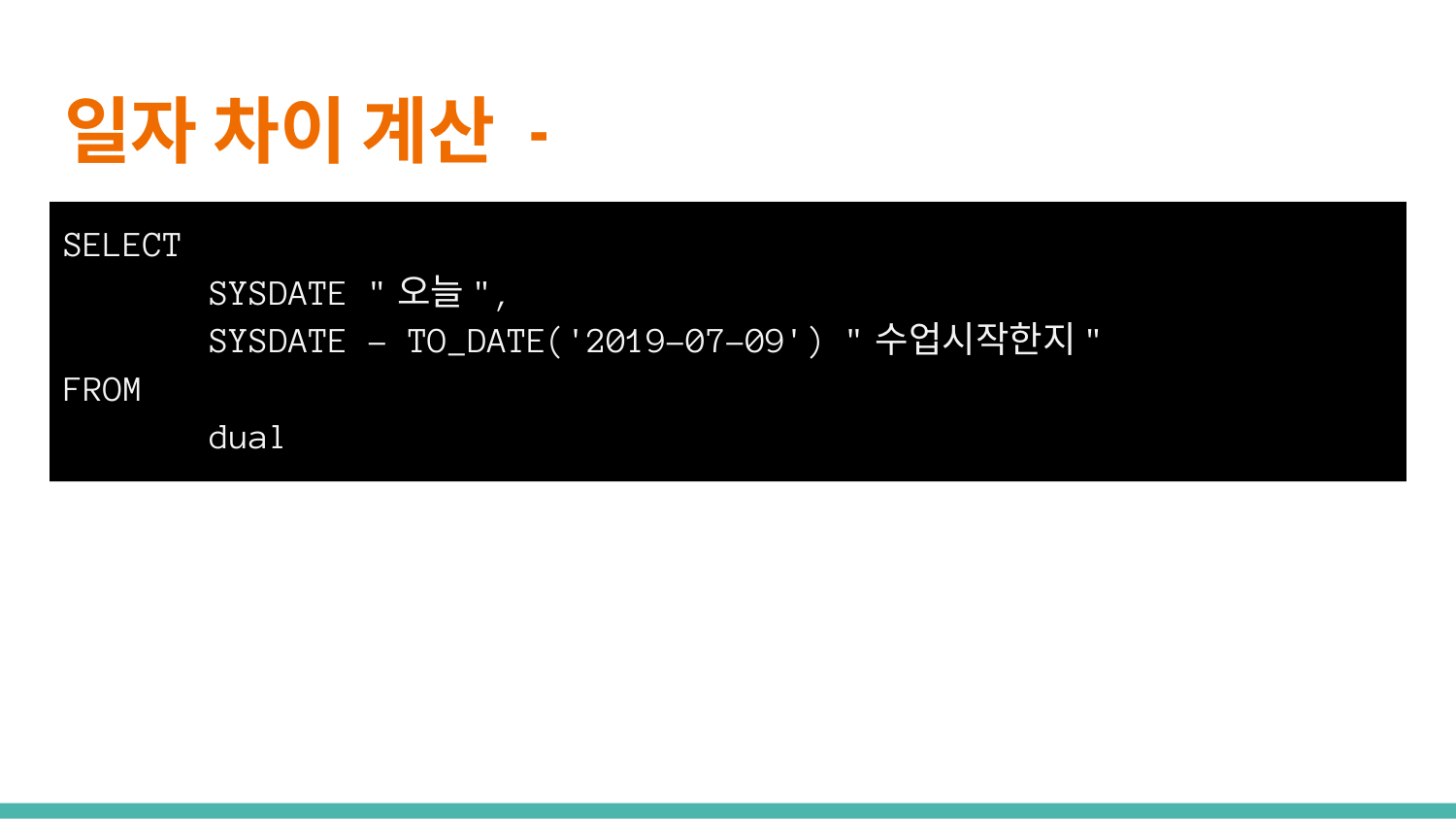

# 일자 차이 계산 -
SELECT
	SYSDATE "오늘",
	SYSDATE - TO_DATE('2019-07-09') "수업시작한지"
FROM
	dual